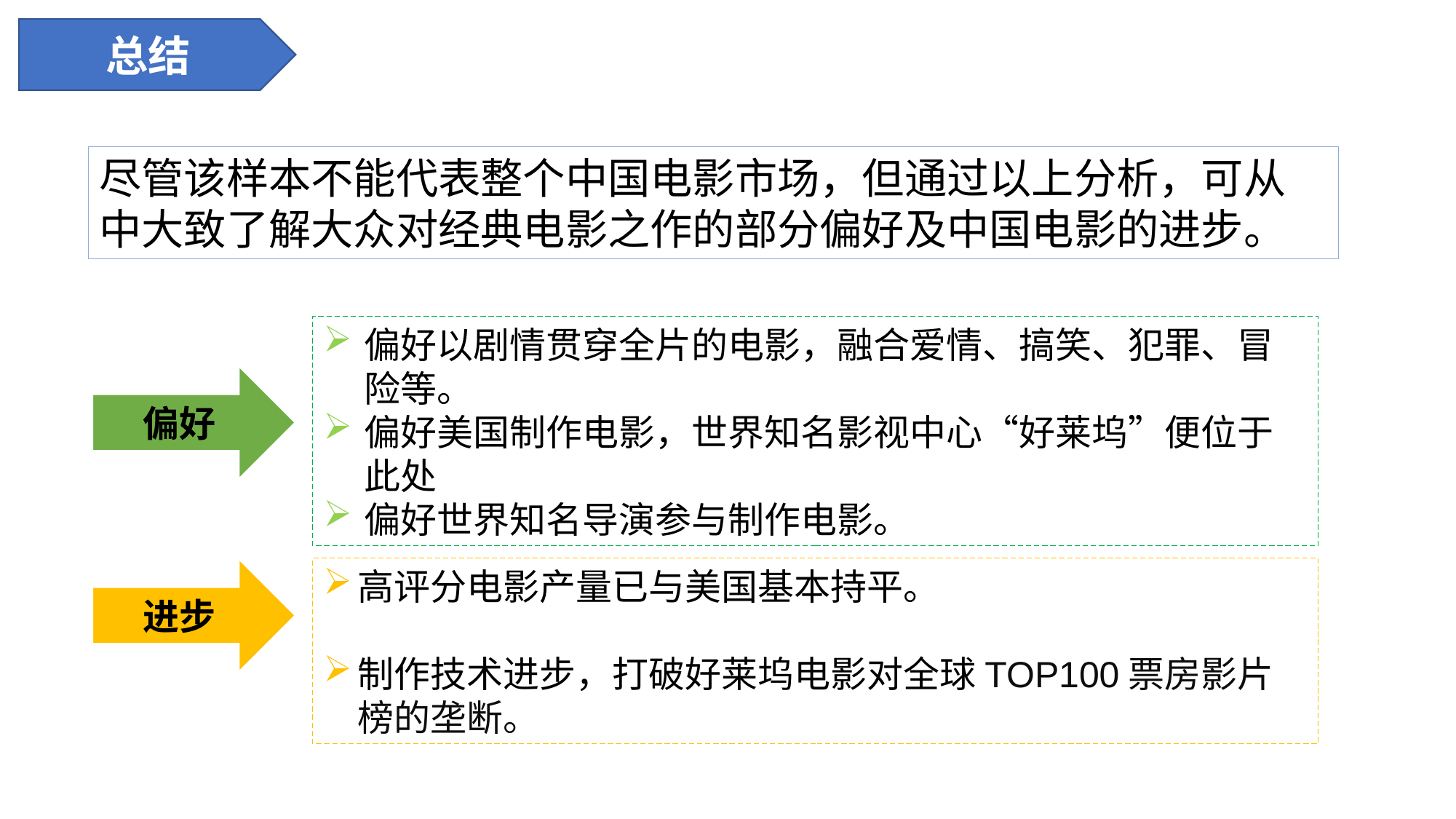

总结
尽管该样本不能代表整个中国电影市场，但通过以上分析，可从中大致了解大众对经典电影之作的部分偏好及中国电影的进步。
偏好以剧情贯穿全片的电影，融合爱情、搞笑、犯罪、冒险等。
偏好美国制作电影，世界知名影视中心“好莱坞”便位于此处
偏好世界知名导演参与制作电影。
偏好
进步
高评分电影产量已与美国基本持平。

制作技术进步，打破好莱坞电影对全球TOP100票房影片榜的垄断。